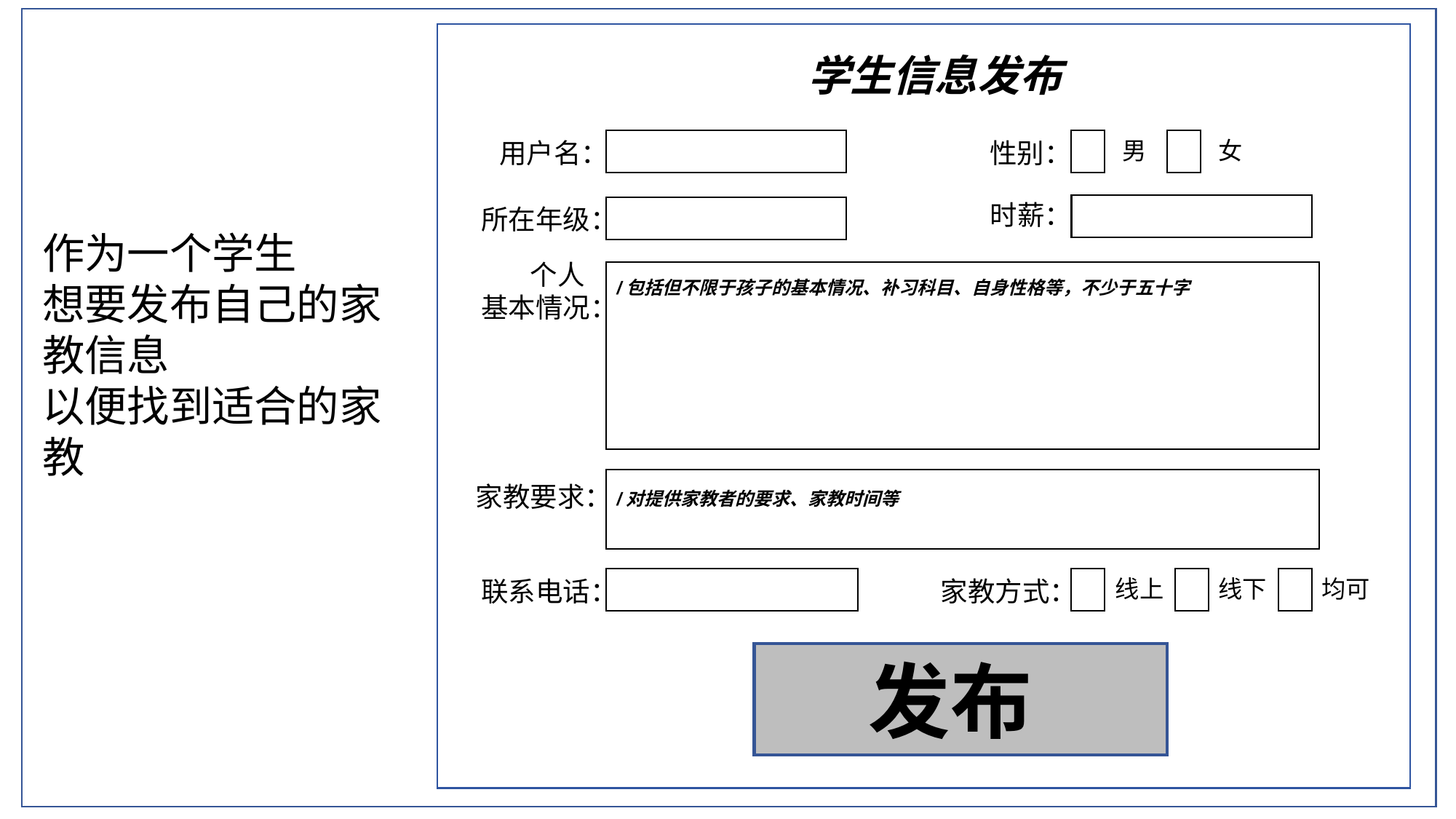

学生信息发布
用户名：

性别：

男

女
          时薪：

  所在年级：

作为一个学生
想要发布自己的家教信息
以便找到适合的家教
          个人
  基本情况：

/包括但不限于孩子的基本情况、补习科目、自身性格等，不少于五十字

家教要求：
/对提供家教者的要求、家教时间等
  联系电话：

线上

线下

均可
  家教方式：

发布